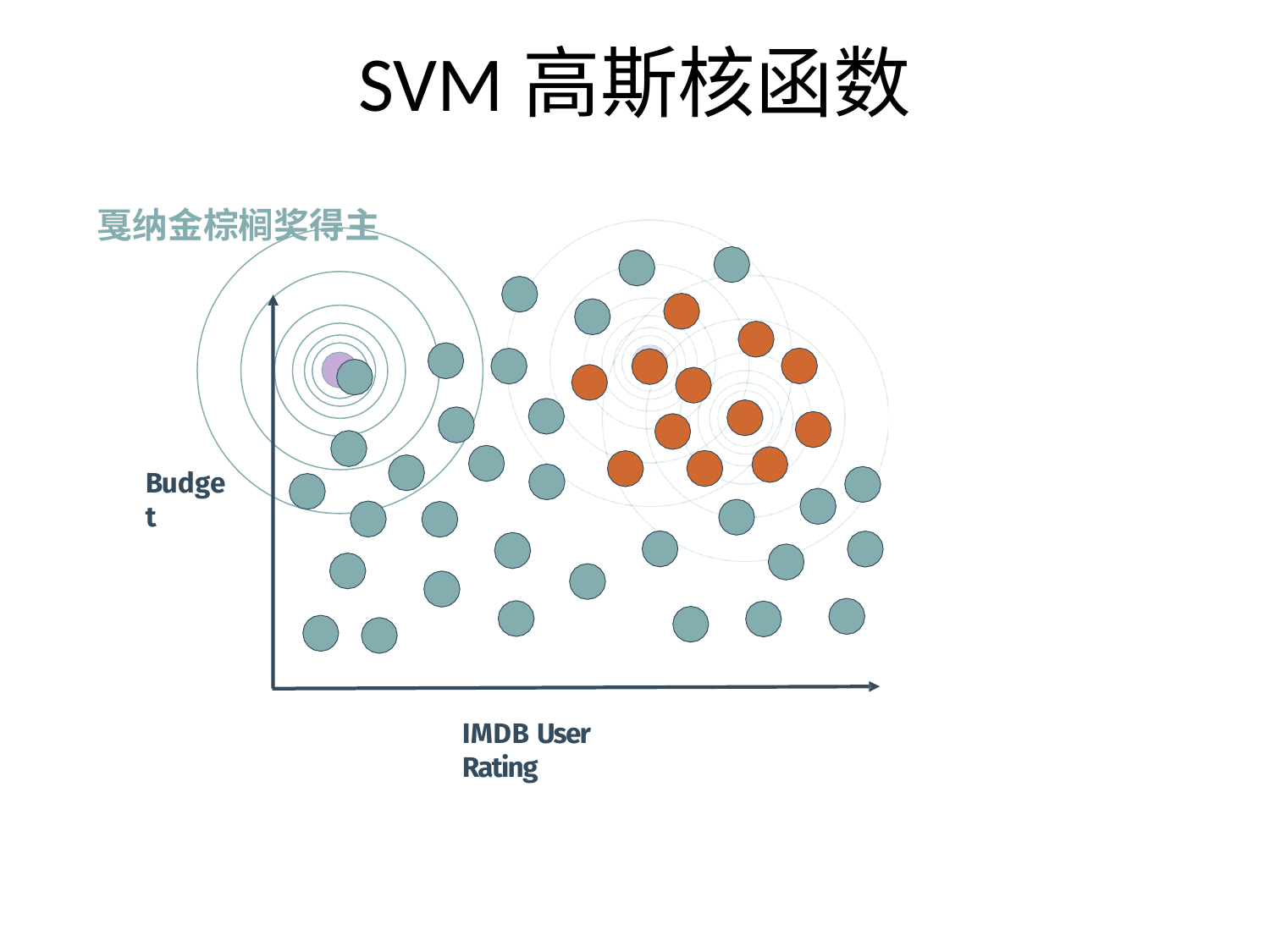

# SVM高斯核函数
戛纳金棕榈奖得主

Budget

IMDB User Rating
51